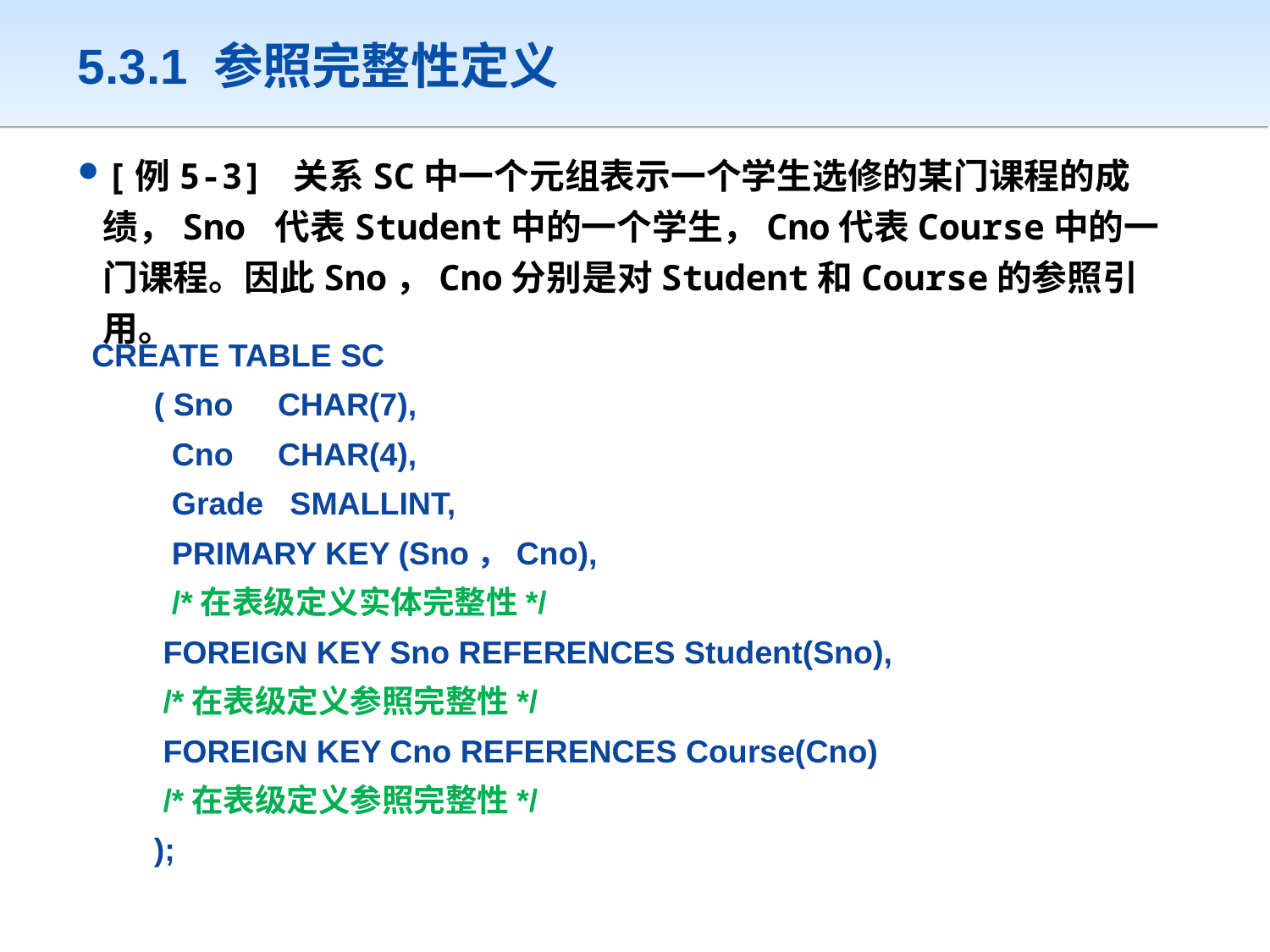

# 5.3.1 参照完整性定义
[例5-3] 关系SC中一个元组表示一个学生选修的某门课程的成绩，Sno 代表Student中的一个学生，Cno代表Course中的一门课程。因此Sno，Cno分别是对Student和Course的参照引用。

CREATE TABLE SC
       ( Sno     CHAR(7),
         Cno     CHAR(4),
         Grade   SMALLINT,
         PRIMARY KEY (Sno，Cno),
         /*在表级定义实体完整性*/
        FOREIGN KEY Sno REFERENCES Student(Sno),
        /*在表级定义参照完整性*/
        FOREIGN KEY Cno REFERENCES Course(Cno)
        /*在表级定义参照完整性*/
       );